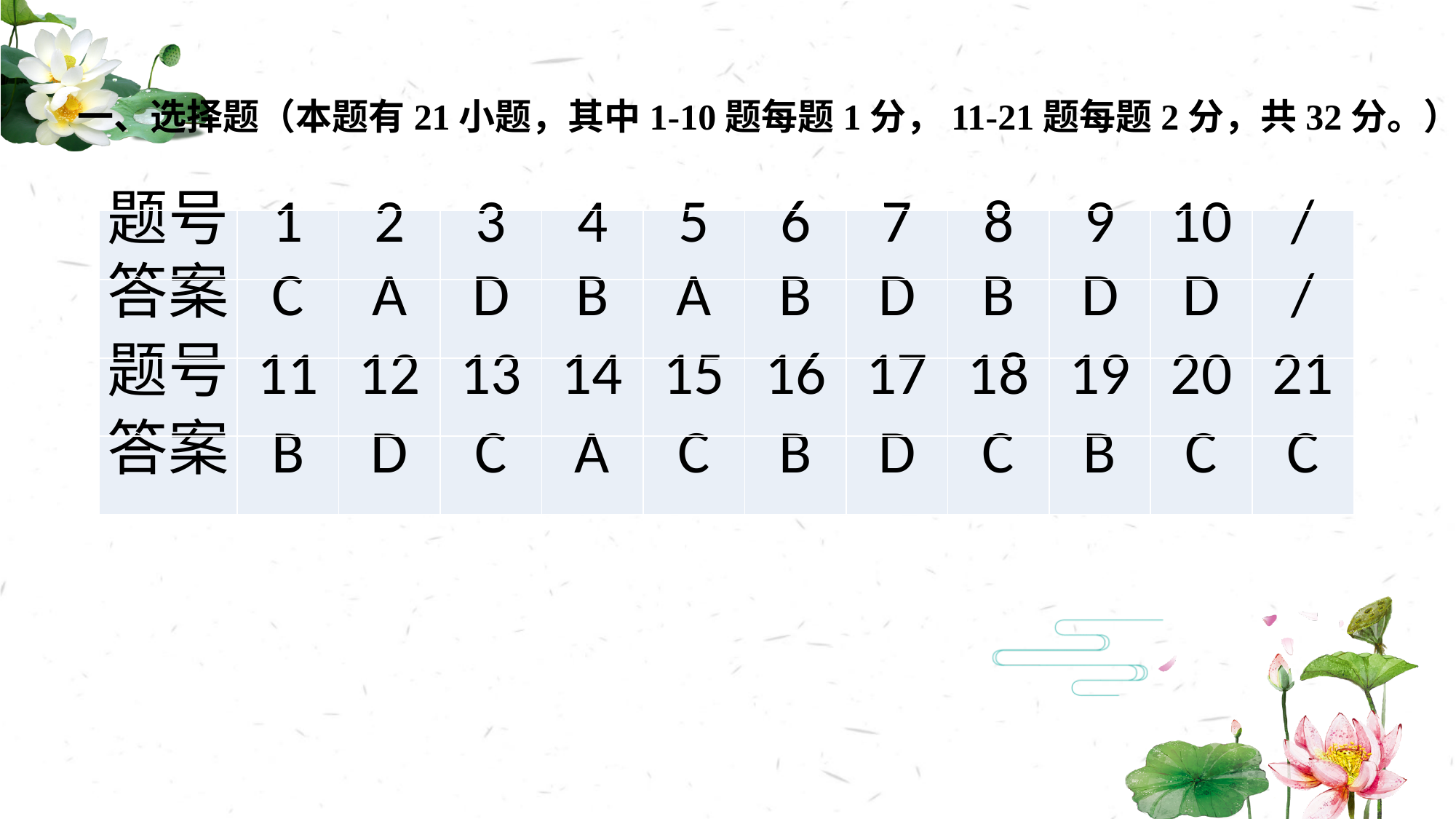

一、选择题（本题有21小题，其中1-10题每题1分，11-21题每题2分，共32分。）
| 题号 | 1 | 2 | 3 | 4 | 5 | 6 | 7 | 8 | 9 | 10 | / |
| --- | --- | --- | --- | --- | --- | --- | --- | --- | --- | --- | --- |
| 答案 | C | A | D | B | A | B | D | B | D | D | / |
| 题号 | 11 | 12 | 13 | 14 | 15 | 16 | 17 | 18 | 19 | 20 | 21 |
| 答案 | B | D | C | A | C | B | D | C | B | C | C |